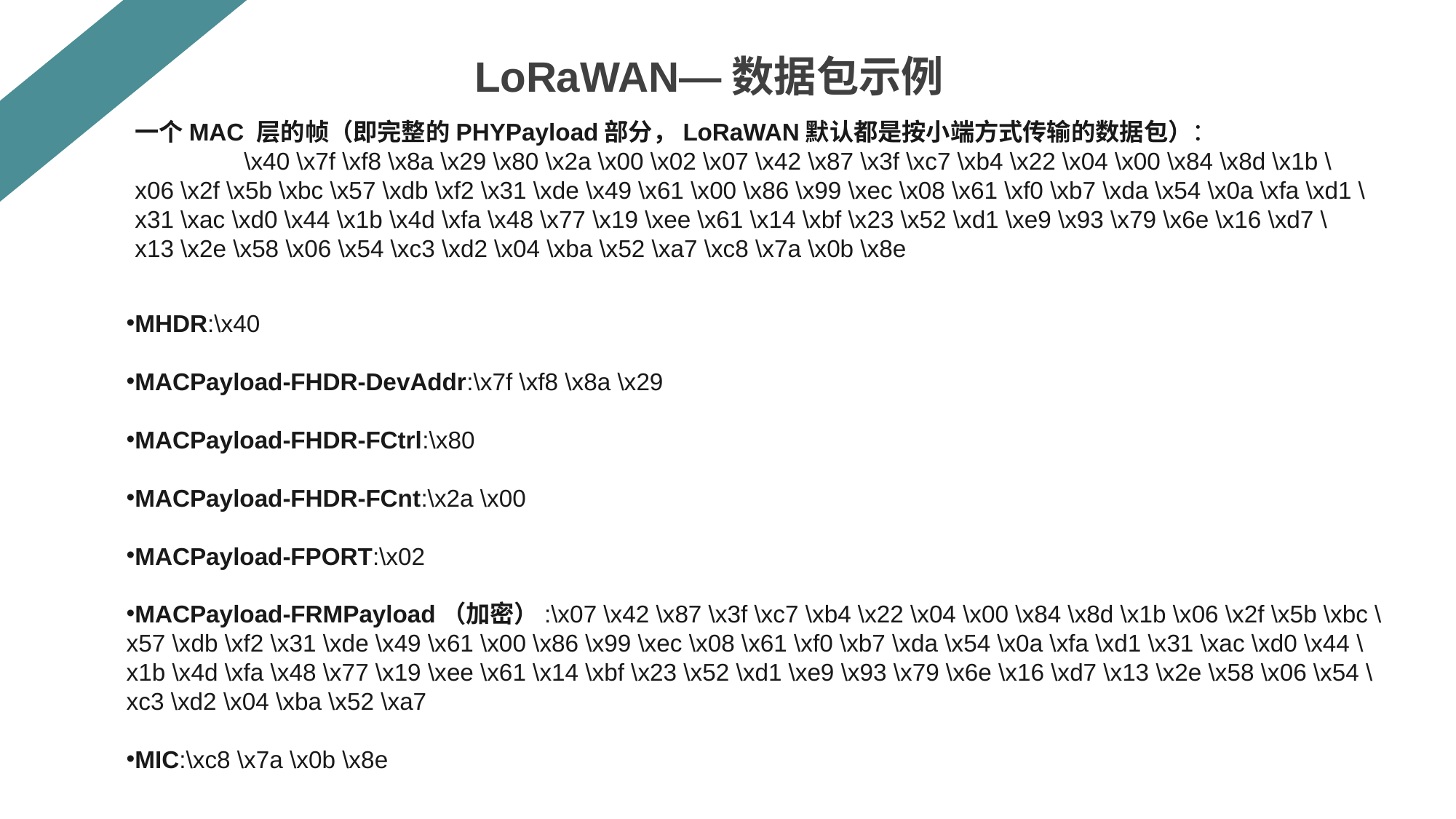

LoRaWAN—数据包示例
一个MAC 层的帧（即完整的PHYPayload部分，LoRaWAN默认都是按小端方式传输的数据包）：
	\x40 \x7f \xf8 \x8a \x29 \x80 \x2a \x00 \x02 \x07 \x42 \x87 \x3f \xc7 \xb4 \x22 \x04 \x00 \x84 \x8d \x1b \x06 \x2f \x5b \xbc \x57 \xdb \xf2 \x31 \xde \x49 \x61 \x00 \x86 \x99 \xec \x08 \x61 \xf0 \xb7 \xda \x54 \x0a \xfa \xd1 \x31 \xac \xd0 \x44 \x1b \x4d \xfa \x48 \x77 \x19 \xee \x61 \x14 \xbf \x23 \x52 \xd1 \xe9 \x93 \x79 \x6e \x16 \xd7 \x13 \x2e \x58 \x06 \x54 \xc3 \xd2 \x04 \xba \x52 \xa7 \xc8 \x7a \x0b \x8e

MHDR:\x40

MACPayload-FHDR-DevAddr:\x7f \xf8 \x8a \x29

MACPayload-FHDR-FCtrl:\x80

MACPayload-FHDR-FCnt:\x2a \x00

MACPayload-FPORT:\x02

MACPayload-FRMPayload（加密）:\x07 \x42 \x87 \x3f \xc7 \xb4 \x22 \x04 \x00 \x84 \x8d \x1b \x06 \x2f \x5b \xbc \x57 \xdb \xf2 \x31 \xde \x49 \x61 \x00 \x86 \x99 \xec \x08 \x61 \xf0 \xb7 \xda \x54 \x0a \xfa \xd1 \x31 \xac \xd0 \x44 \x1b \x4d \xfa \x48 \x77 \x19 \xee \x61 \x14 \xbf \x23 \x52 \xd1 \xe9 \x93 \x79 \x6e \x16 \xd7 \x13 \x2e \x58 \x06 \x54 \xc3 \xd2 \x04 \xba \x52 \xa7

MIC:\xc8 \x7a \x0b \x8e